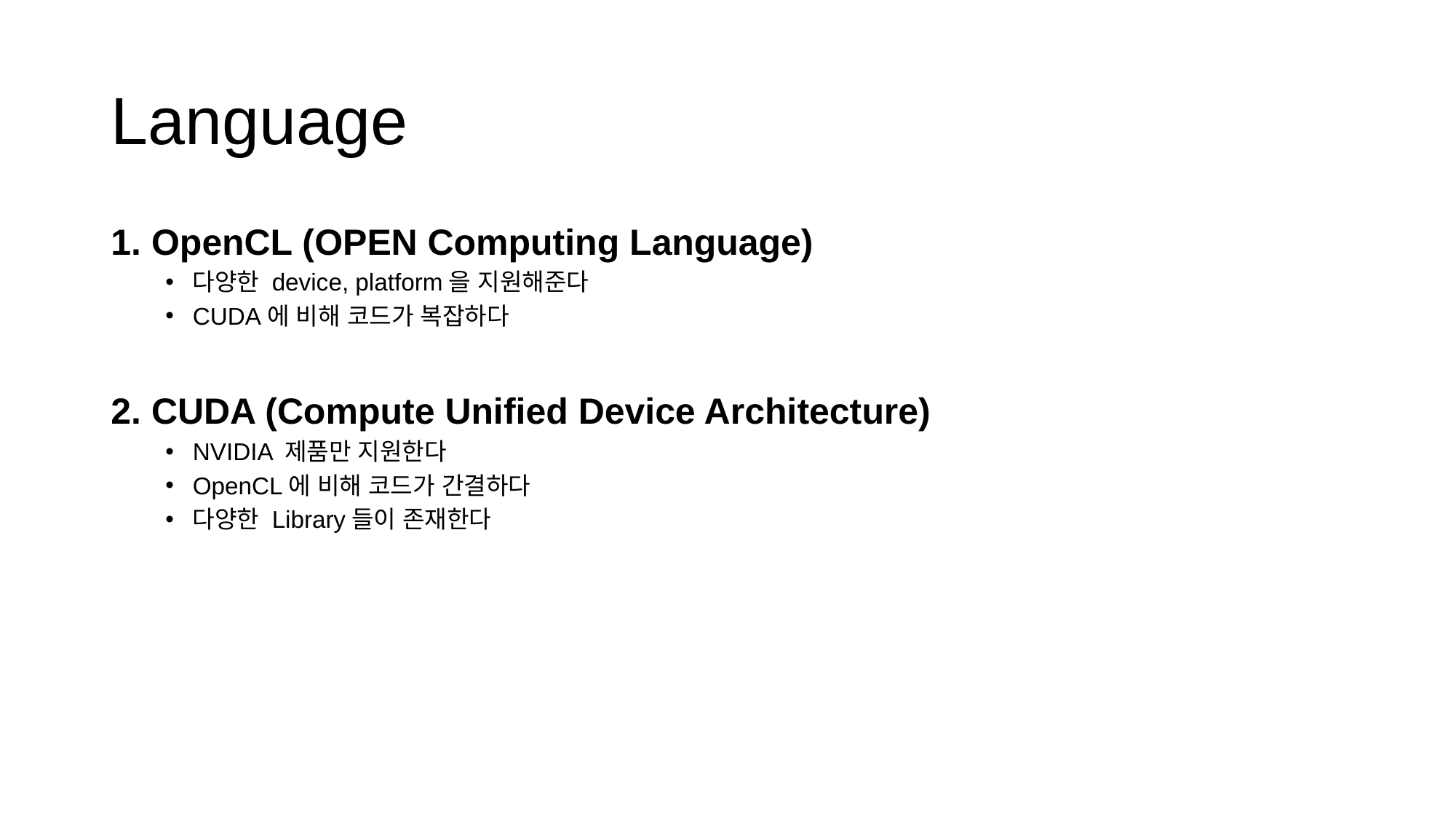

# Language
1. OpenCL (OPEN Computing Language)
다양한 device, platform을 지원해준다
CUDA에 비해 코드가 복잡하다

2. CUDA (Compute Unified Device Architecture)
NVIDIA 제품만 지원한다
OpenCL에 비해 코드가 간결하다
다양한 Library들이 존재한다